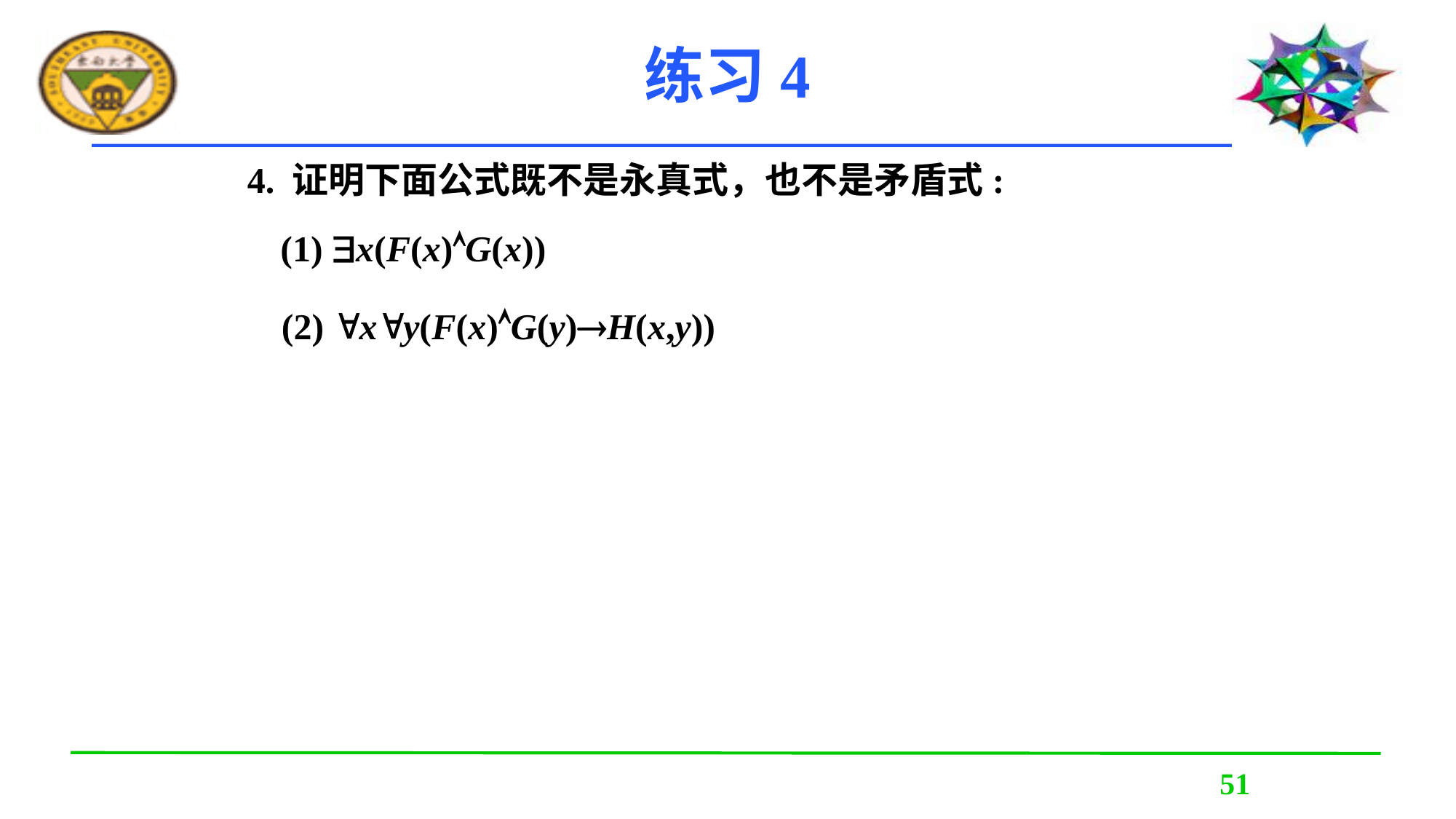

练习4
4. 证明下面公式既不是永真式，也不是矛盾式:
(1) ∃x(F(x)∧G(x))
(2) ∀x∀y(F(x)∧G(y)→H(x,y))